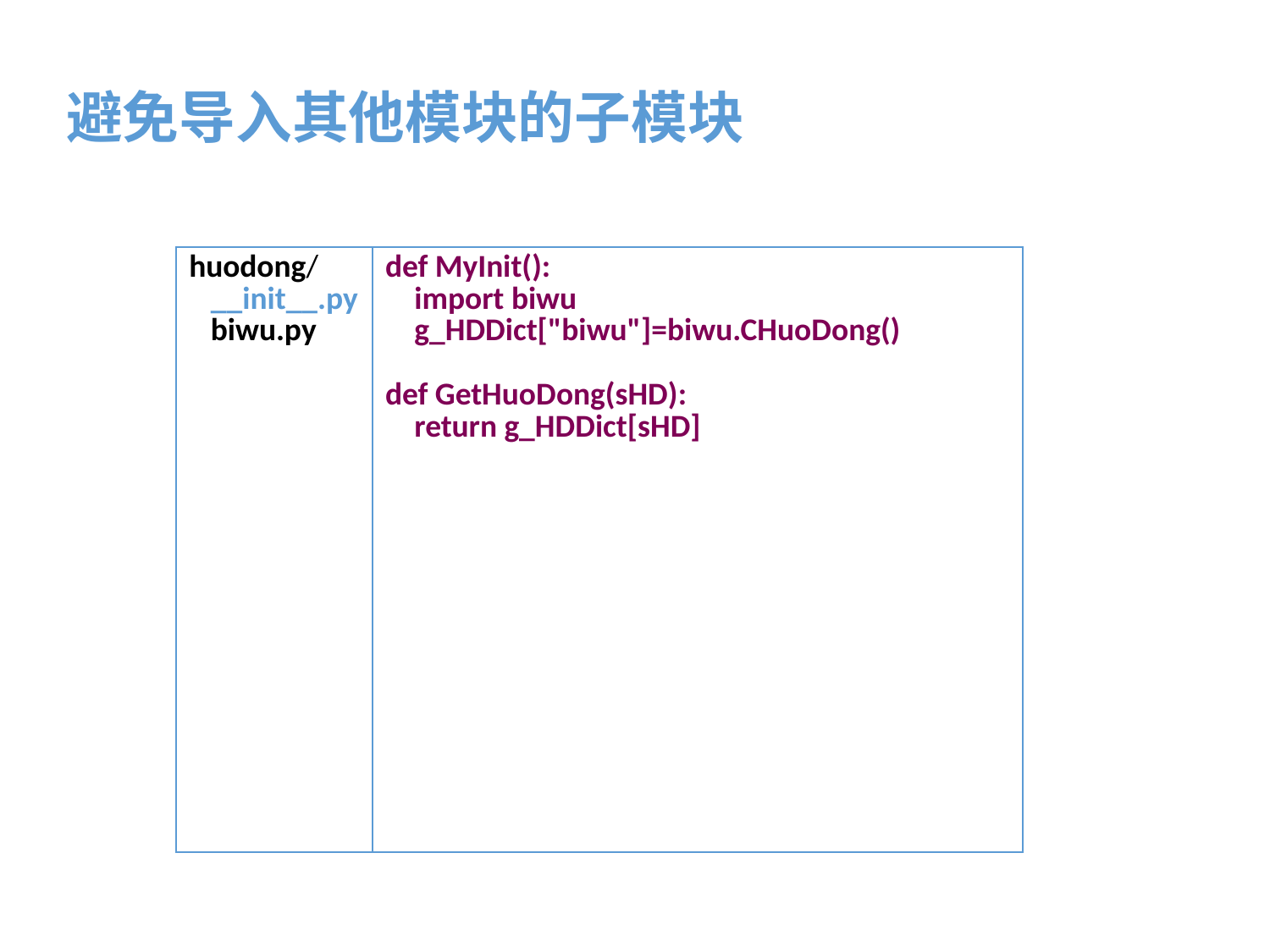

避免导入其他模块的子模块
| huodong/ \_\_init\_\_.py biwu.py | def MyInit(): import biwu g\_HDDict["biwu"]=biwu.CHuoDong() def GetHuoDong(sHD): return g\_HDDict[sHD] |
| --- | --- |